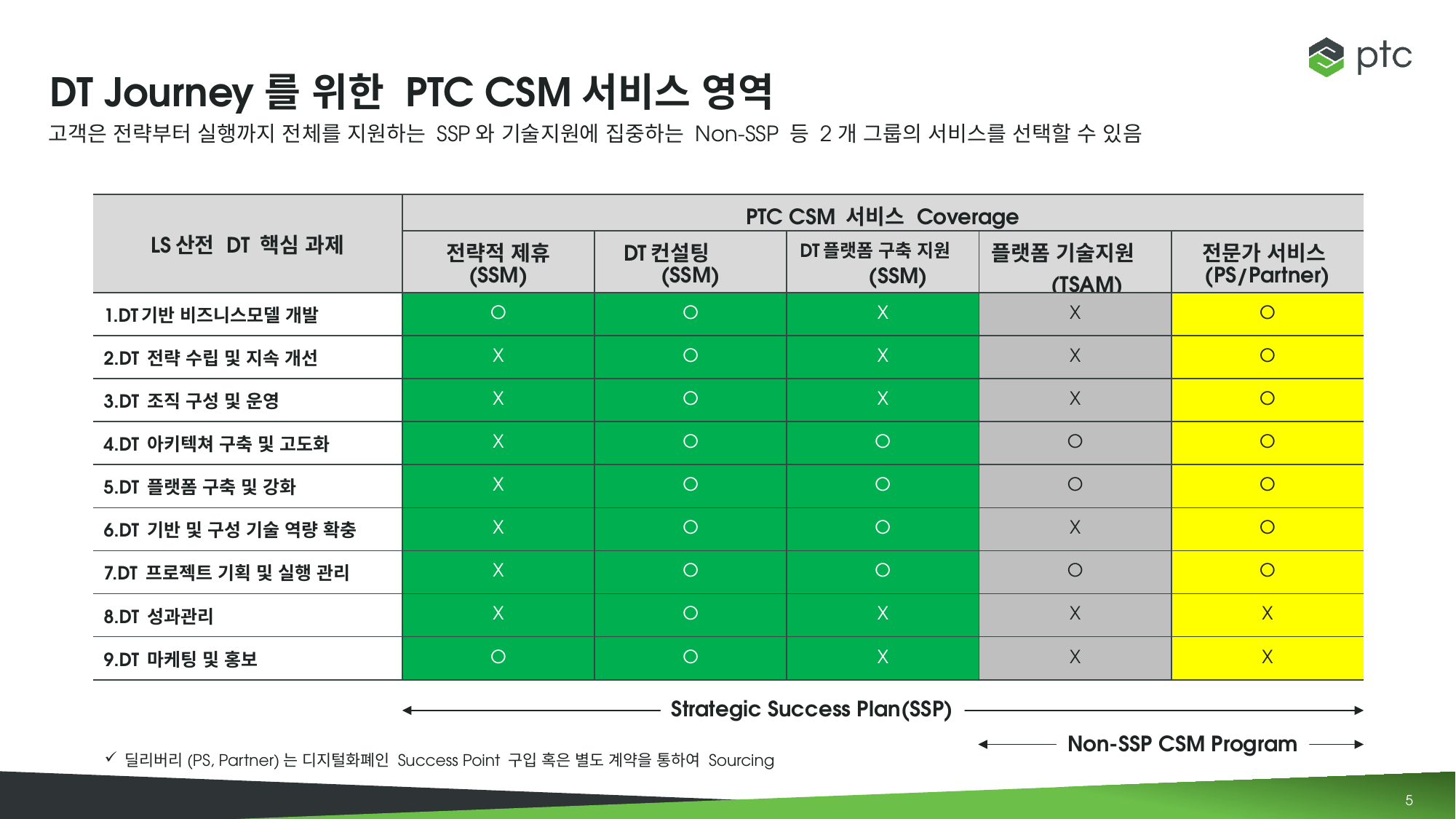

DT Journey를 위한 PTC CSM서비스 영역
고객은 전략부터 실행까지 전체를 지원하는 SSP와 기술지원에 집중하는 Non-SSP 등 2개 그룹의 서비스를 선택할 수 있음
| LS산전 DT 핵심 과제 | PTC CSM 서비스 Coverage |  |  |  |  |
| --- | --- | --- | --- | --- | --- |
|  | 전략적 제휴 (SSM) | DT컨설팅 (SSM) | DT플랫폼 구축 지원 (SSM) | 플랫폼 기술지원 (TSAM) | 전문가 서비스(PS/Partner) |
| 1.DT기반 비즈니스모델 개발 | O | O | X | X | O |
| 2.DT 전략 수립 및 지속 개선 | X | O | X | X | O |
| 3.DT 조직 구성 및 운영 | X | O | X | X | O |
| 4.DT 아키텍쳐 구축 및 고도화 | X | O | O | O | O |
| 5.DT 플랫폼 구축 및 강화 | X | O | O | O | O |
| 6.DT 기반 및 구성 기술 역량 확충 | X | O | O | X | O |
| 7.DT 프로젝트 기획 및 실행 관리 | X | O | O | O | O |
| 8.DT 성과관리 | X | O | X | X | X |
| 9.DT 마케팅 및 홍보 | O | O | X | X | X |
Strategic Success Plan(SSP)
Non-SSP CSM Program
딜리버리(PS, Partner)는 디지털화폐인 Success Point 구입 혹은 별도 계약을 통하여 Sourcing